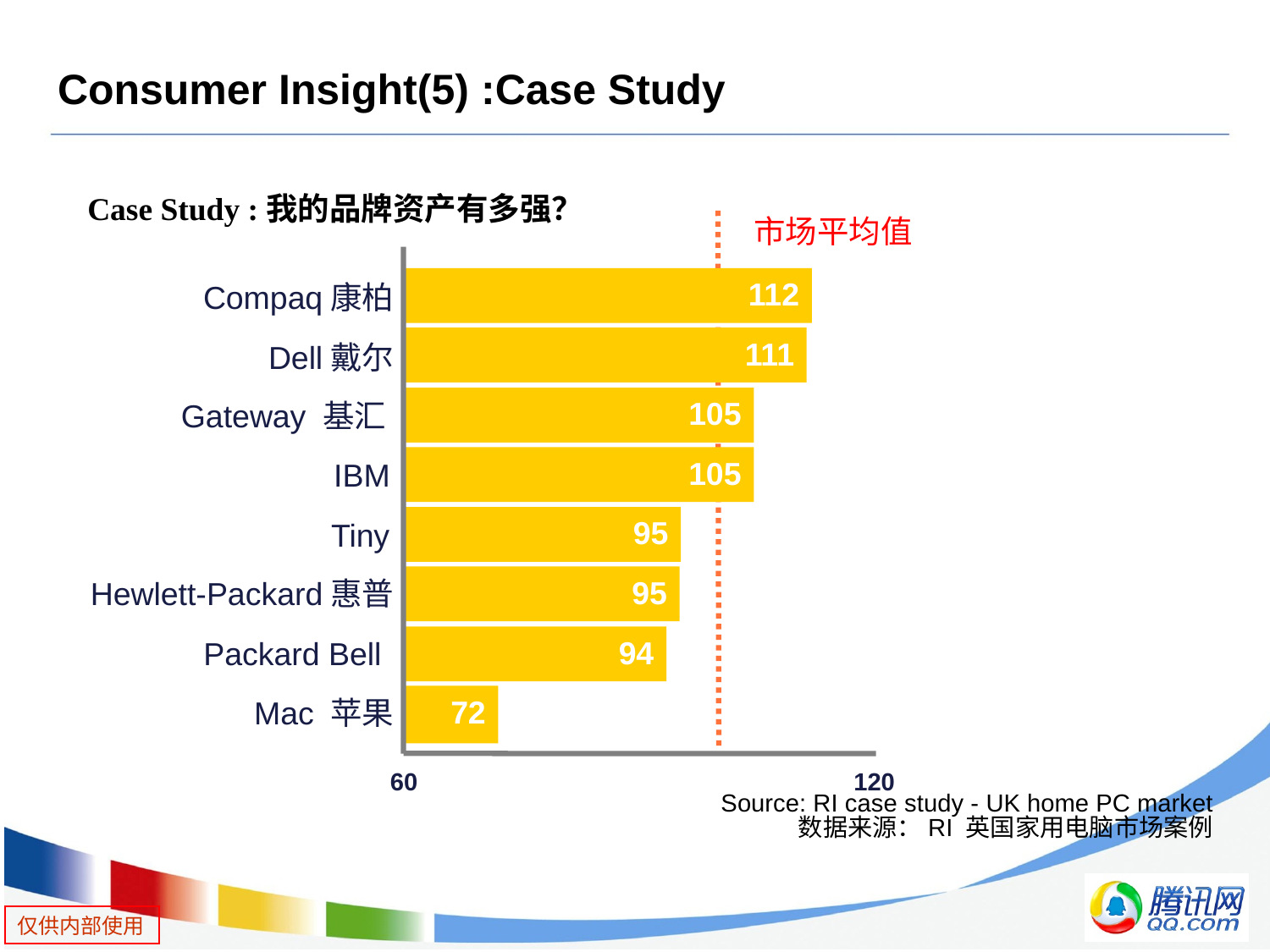

# Consumer Insight(5) :Case Study
Case Study :我的品牌资产有多强？
市场平均值

112
Compaq康柏
111
Dell戴尔
105
Gateway 基汇
105
IBM
95
Tiny
95
Hewlett-Packard惠普
94
Packard Bell
72
Mac 苹果

60
120
Source: RI case study - UK home PC market
数据来源：RI 英国家用电脑市场案例